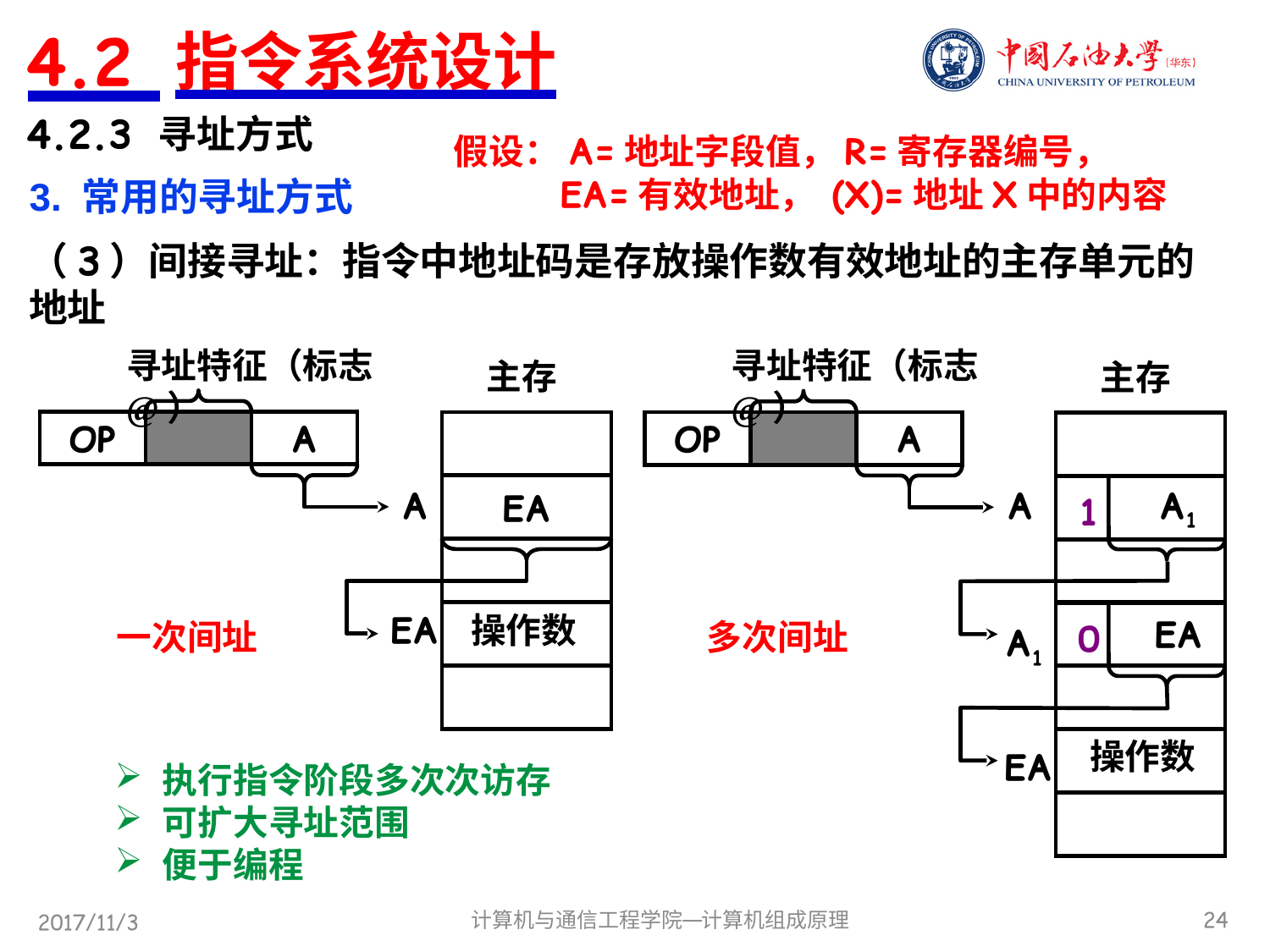

# 4.2 指令系统设计
4.2.3 寻址方式
假设：A=地址字段值，R=寄存器编号，
       EA=有效地址， (X)=地址X中的内容
3. 常用的寻址方式
（3）间接寻址：指令中地址码是存放操作数有效地址的主存单元的地址
寻址特征（标志@）
寻址特征（标志@）

主存

EA

主存

     A1
1

     EA

0

OP

A
OP

A

A
A

EA
操作数
一次间址
多次间址
A1

操作数
EA
执行指令阶段多次次访存
可扩大寻址范围
便于编程
计算机与通信工程学院—计算机组成原理
24
2017/11/3